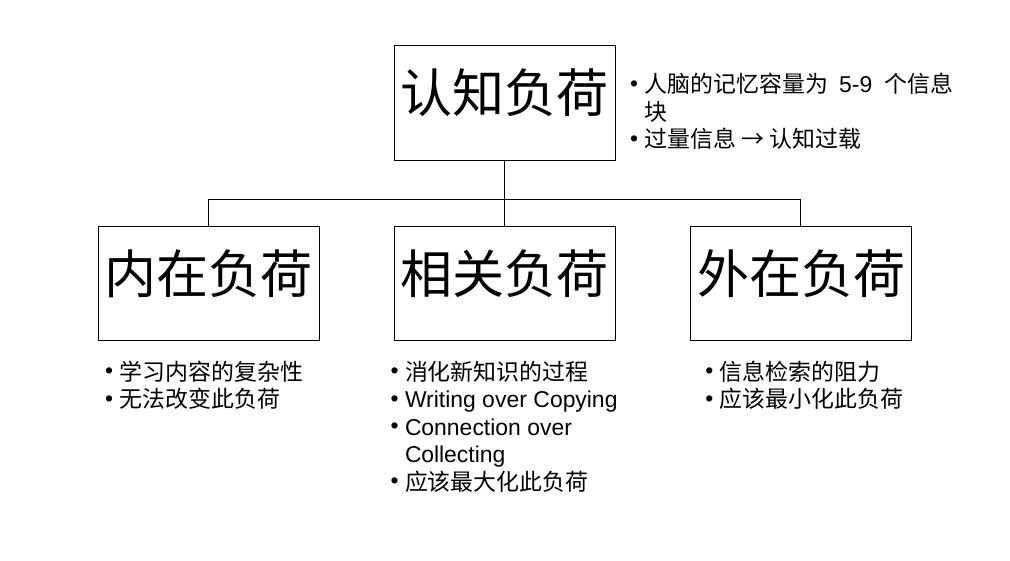

认知负荷
人脑的记忆容量为 5-9 个信息块
过量信息 → 认知过载

内在负荷
相关负荷
外在负荷
学习内容的复杂性
无法改变此负荷
消化新知识的过程
Writing over Copying
Connection over Collecting
应该最大化此负荷
信息检索的阻力
应该最小化此负荷